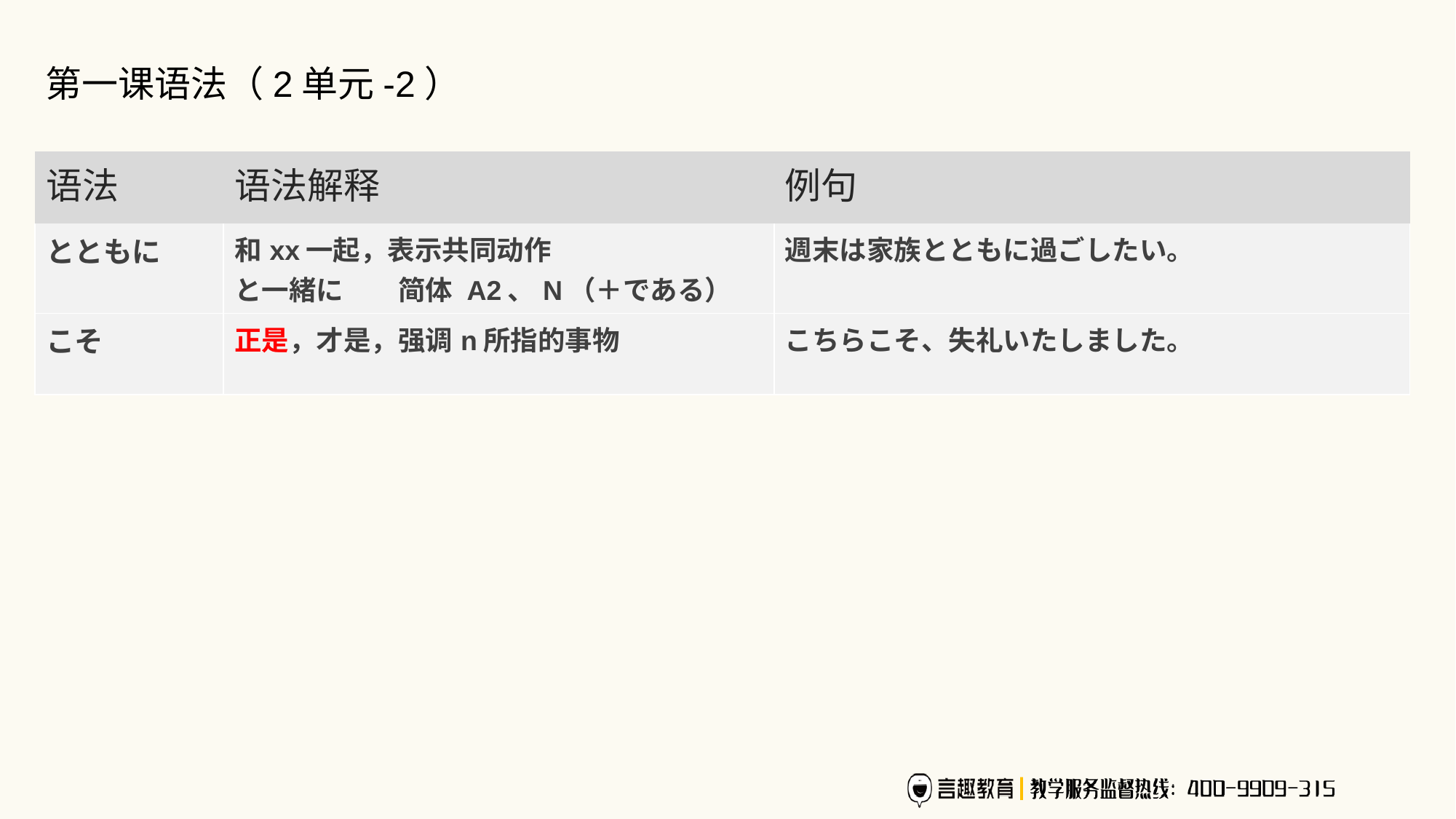

第一课语法（2单元-2）
| 语法 | 语法解释 | 例句 |
| --- | --- | --- |
| とともに | 和xx一起，表示共同动作 と一緒に　　简体 A2、N（＋である） | 週末は家族とともに過ごしたい。 |
| こそ | 正是，才是，强调n所指的事物 | こちらこそ、失礼いたしました。 |